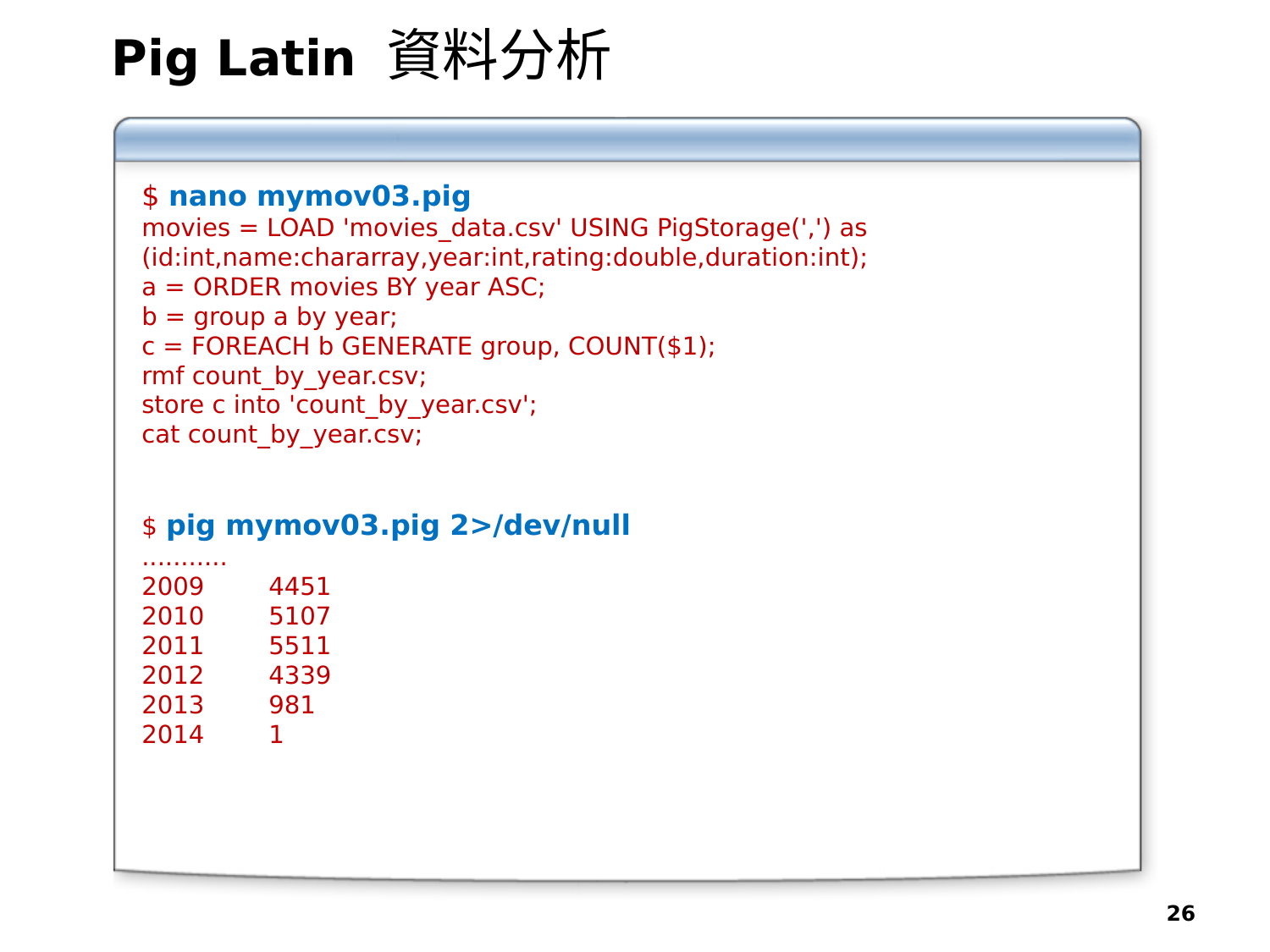

Pig Latin 資料分析
$ nano mymov03.pig
movies = LOAD 'movies_data.csv' USING PigStorage(',') as (id:int,name:chararray,year:int,rating:double,duration:int);
a = ORDER movies BY year ASC;
b = group a by year;
c = FOREACH b GENERATE group, COUNT($1);
rmf count_by_year.csv;
store c into 'count_by_year.csv';
cat count_by_year.csv;

$ pig mymov03.pig 2>/dev/null
...........
2009	4451
2010	5107
2011	5511
2012	4339
2013	981
2014	1
26